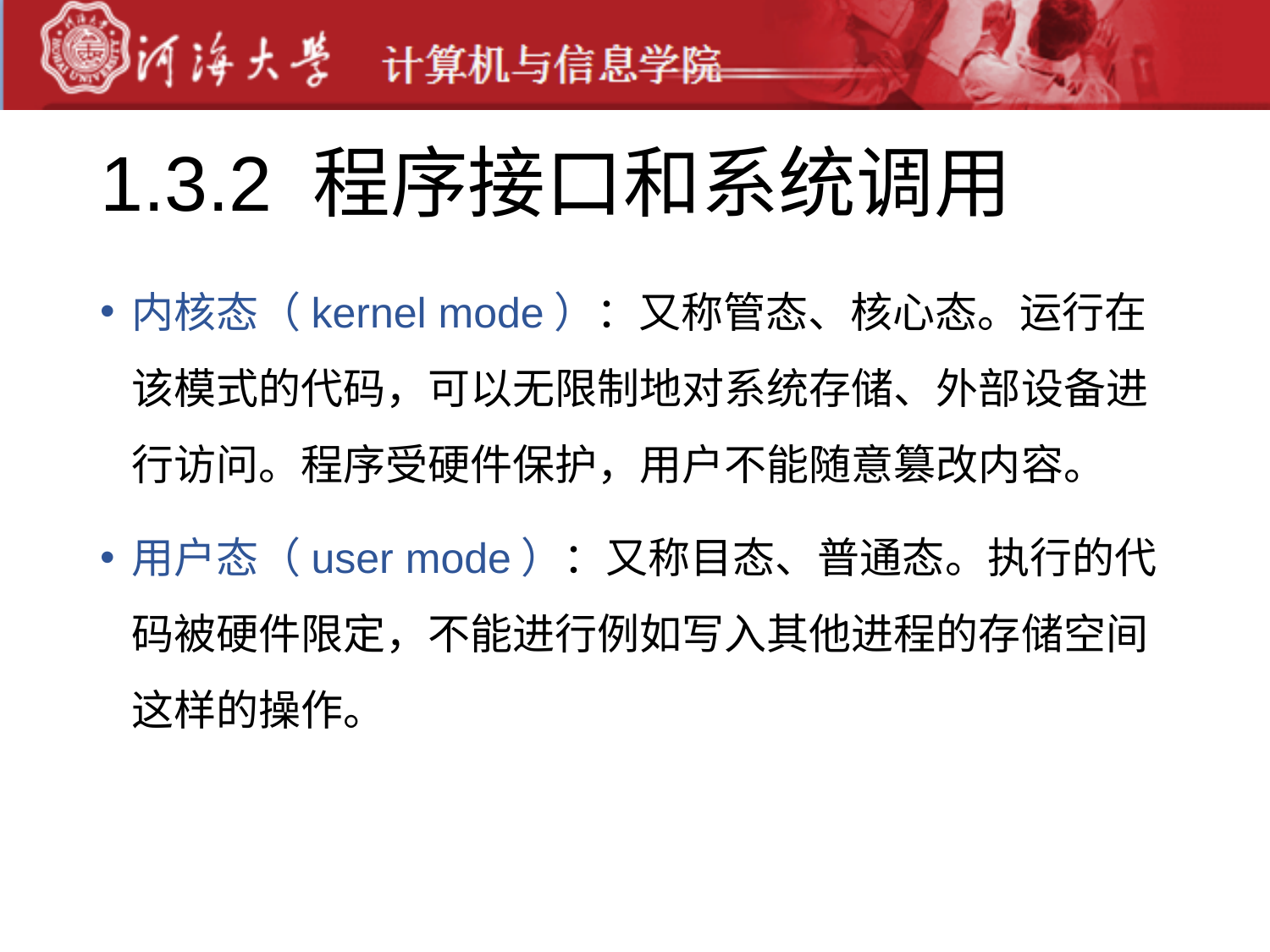

# 1.3.2 程序接口和系统调用
内核态（kernel mode）：又称管态、核心态。运行在该模式的代码，可以无限制地对系统存储、外部设备进行访问。程序受硬件保护，用户不能随意篡改内容。
用户态（user mode）：又称目态、普通态。执行的代码被硬件限定，不能进行例如写入其他进程的存储空间这样的操作。